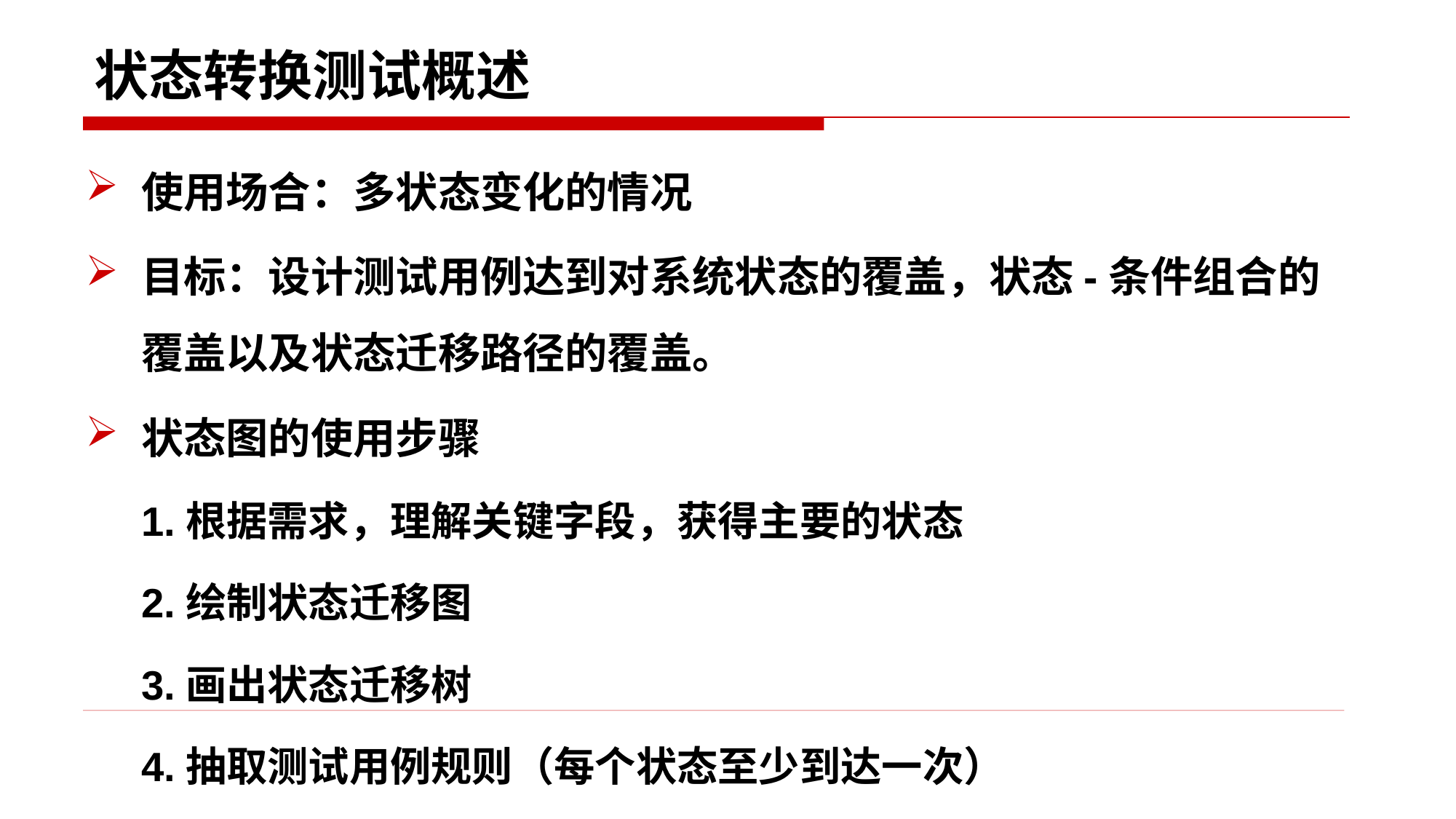

# 状态转换测试概述
使用场合：多状态变化的情况
目标：设计测试用例达到对系统状态的覆盖，状态-条件组合的覆盖以及状态迁移路径的覆盖。
状态图的使用步骤
1.根据需求，理解关键字段，获得主要的状态
2.绘制状态迁移图
3.画出状态迁移树
4.抽取测试用例规则（每个状态至少到达一次）